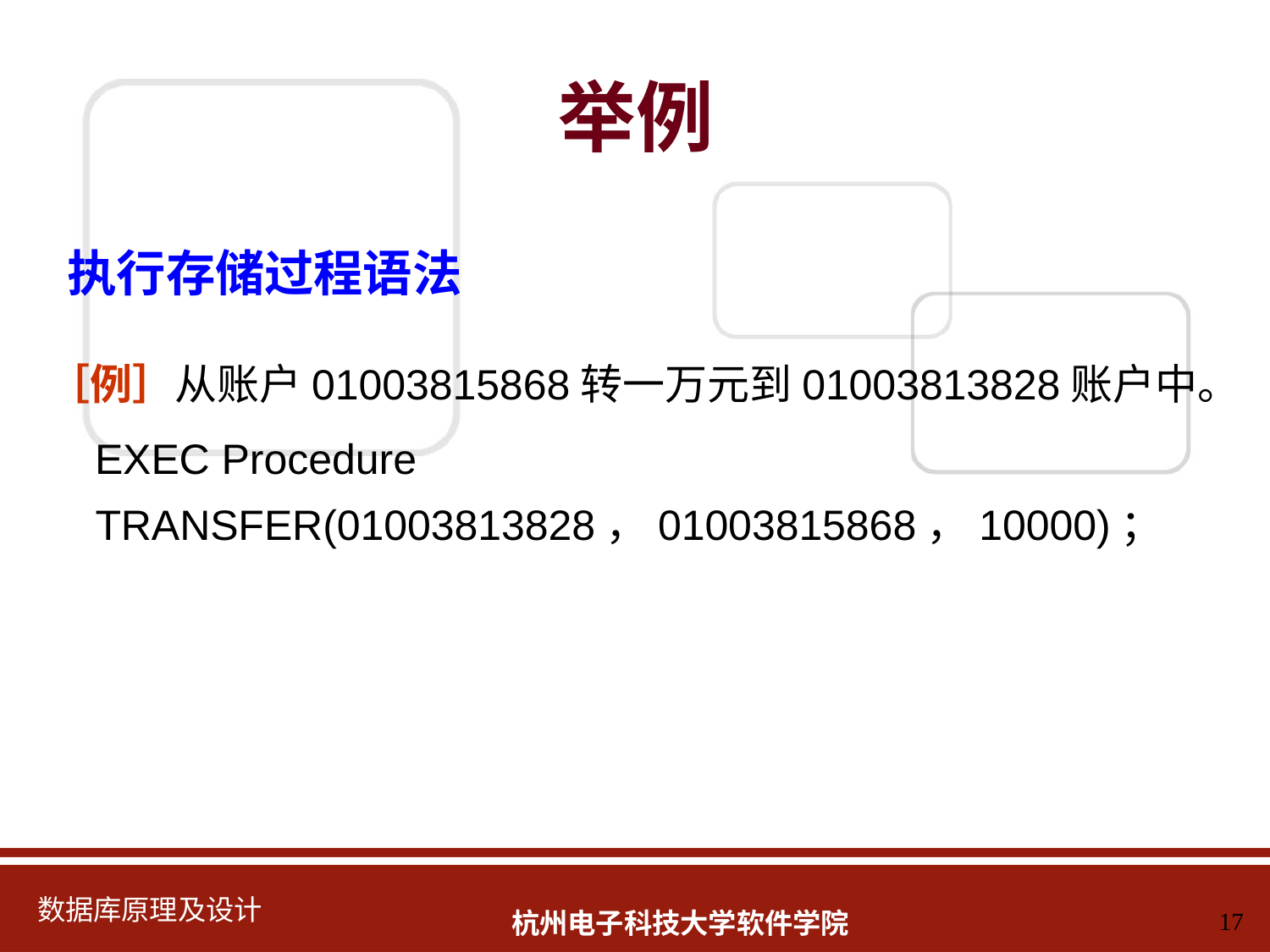

# 举例
执行存储过程语法
［例］从账户01003815868转一万元到01003813828账户中。
    EXEC Procedure TRANSFER(01003813828，01003815868，10000)；